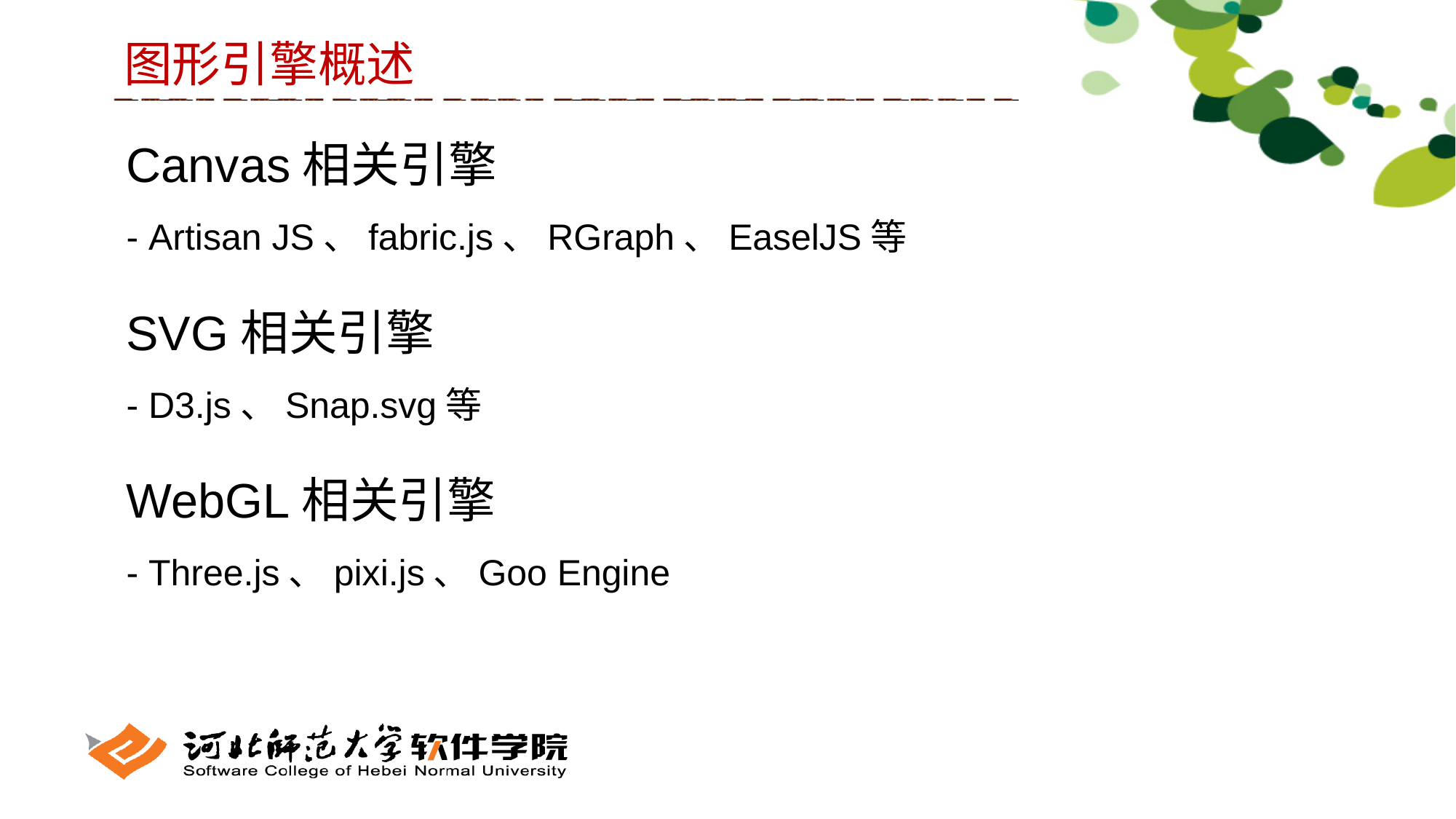

图形引擎概述
Canvas相关引擎
- Artisan JS、fabric.js、RGraph、EaselJS等
SVG相关引擎
- D3.js、Snap.svg等
WebGL相关引擎
- Three.js、pixi.js、Goo Engine